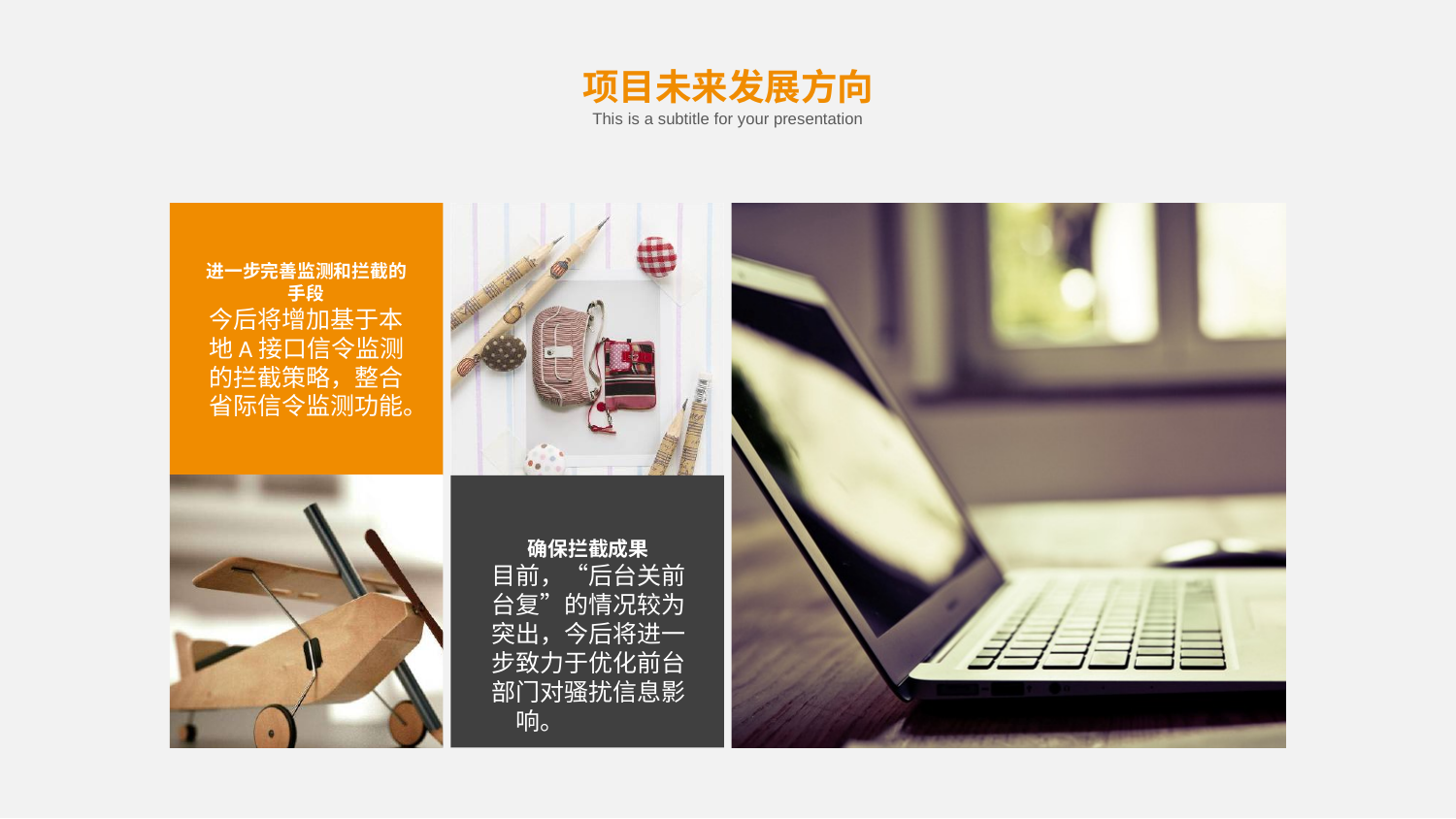

项目未来发展方向
This is a subtitle for your presentation

进一步完善监测和拦截的手段
今后将增加基于本地A接口信令监测的拦截策略，整合省际信令监测功能。

确保拦截成果
目前，“后台关前台复”的情况较为突出，今后将进一步致力于优化前台部门对骚扰信息影响。